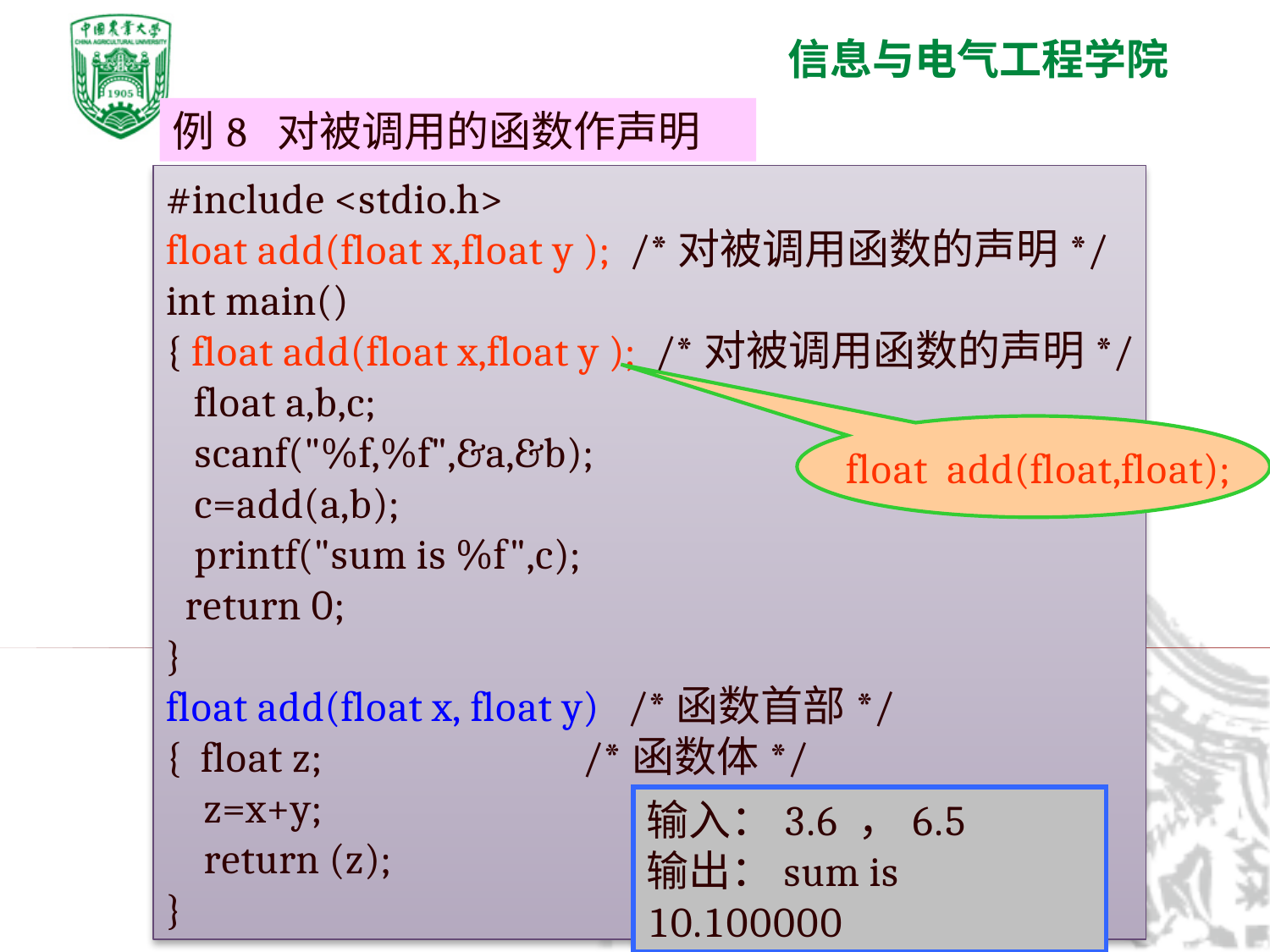

例8  对被调用的函数作声明
#include <stdio.h>
float add(float x,float y );  /*对被调用函数的声明*/
int main()
{ float add(float x,float y );  /*对被调用函数的声明*/
   float a,b,c;
   scanf("%f,%f",&a,&b);
   c=add(a,b);
   printf("sum is %f",c);
  return 0;
}
float add(float x, float y)   /*函数首部*/
{  float z;                            /*函数体*/
    z=x+y;
    return (z);
}
 float  add(float,float);
输入：3.6 ，6.5
输出：sum is 10.100000